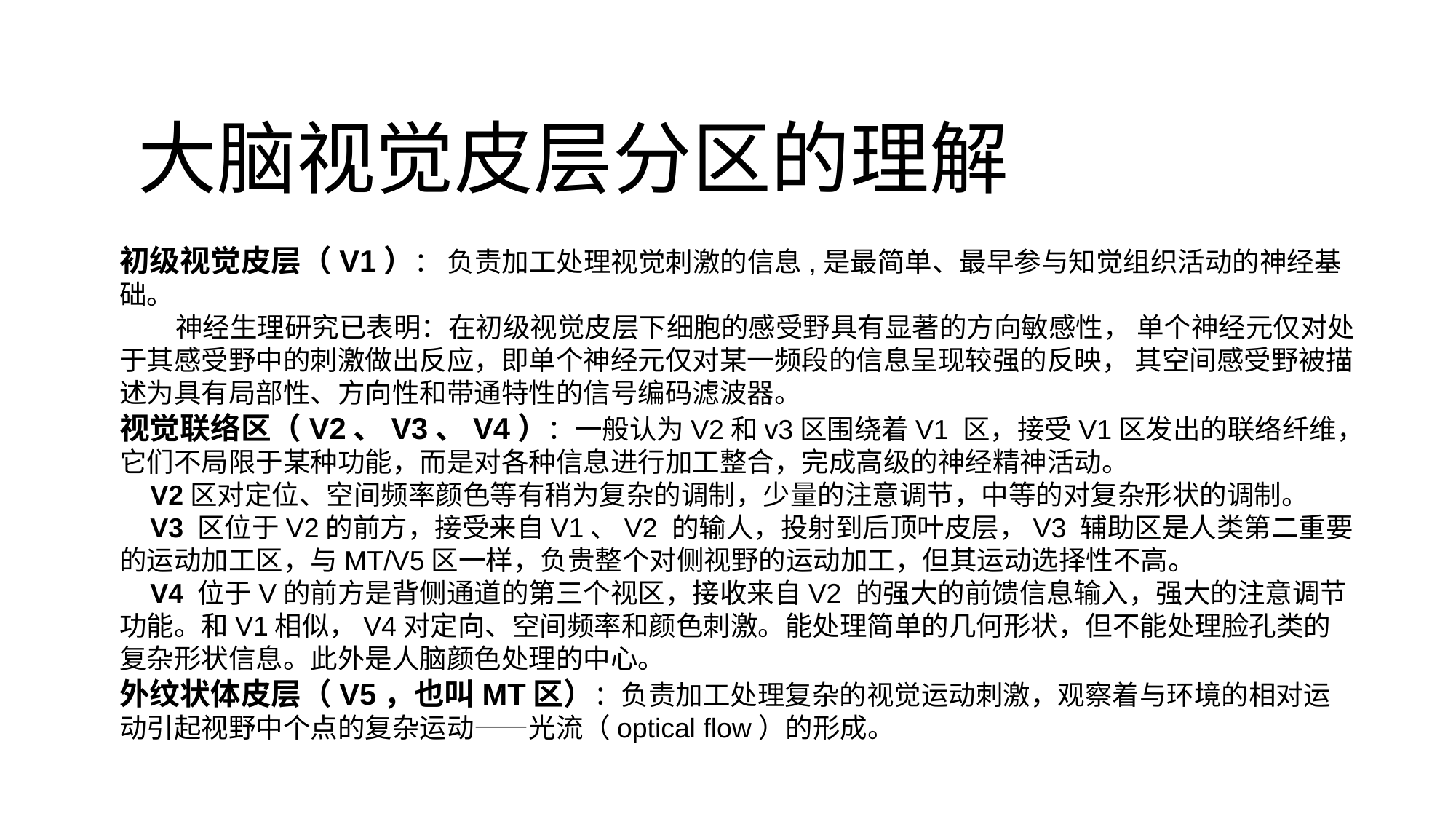

# 大脑视觉皮层分区的理解
初级视觉皮层（V1）： 负责加工处理视觉刺激的信息,是最简单、最早参与知觉组织活动的神经基础。
        神经生理研究已表明：在初级视觉皮层下细胞的感受野具有显著的方向敏感性， 单个神经元仅对处于其感受野中的刺激做出反应，即单个神经元仅对某一频段的信息呈现较强的反映， 其空间感受野被描述为具有局部性、方向性和带通特性的信号编码滤波器。
视觉联络区（V2、V3、V4）：一般认为V2和v3区围绕着V1 区，接受V1区发出的联络纤维，它们不局限于某种功能，而是对各种信息进行加工整合，完成高级的神经精神活动。
    V2区对定位、空间频率颜色等有稍为复杂的调制，少量的注意调节，中等的对复杂形状的调制。
    V3 区位于V2的前方，接受来自V1、V2 的输人，投射到后顶叶皮层，V3 辅助区是人类第二重要的运动加工区，与MT/V5区一样，负贵整个对侧视野的运动加工，但其运动选择性不高。
    V4 位于V的前方是背侧通道的第三个视区，接收来自V2 的强大的前馈信息输入，强大的注意调节功能。和V1相似，V4对定向、空间频率和颜色刺激。能处理简单的几何形状，但不能处理脸孔类的复杂形状信息。此外是人脑颜色处理的中心。
外纹状体皮层（V5，也叫MT区）：负责加工处理复杂的视觉运动刺激，观察着与环境的相对运动引起视野中个点的复杂运动——光流（optical flow）的形成。